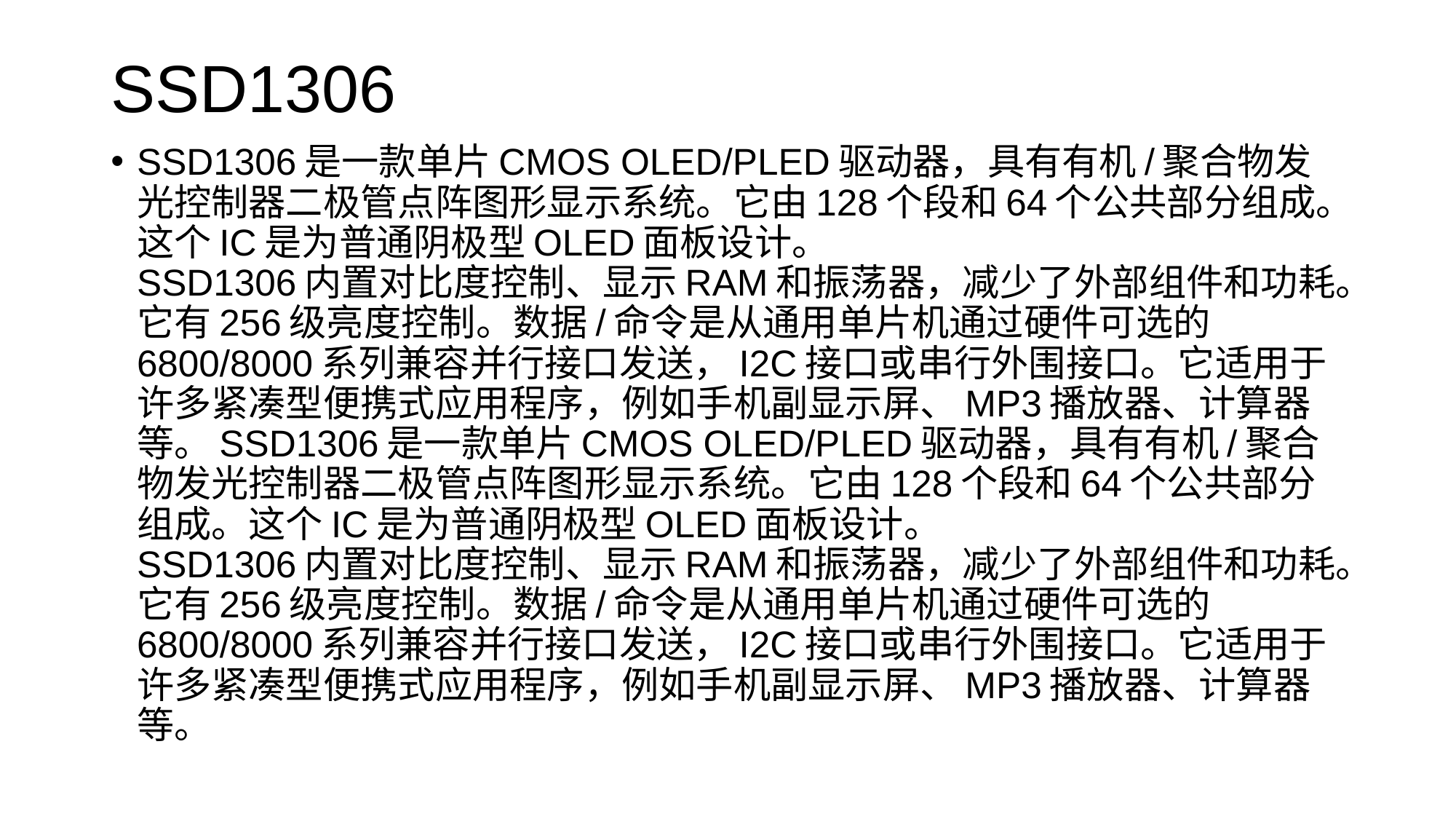

# SSD1306
SSD1306是一款单片CMOS OLED/PLED驱动器，具有有机/聚合物发光控制器二极管点阵图形显示系统。它由128个段和64个公共部分组成。这个IC是为普通阴极型OLED面板设计。
SSD1306内置对比度控制、显示RAM和振荡器，减少了外部组件和功耗。它有256级亮度控制。数据/命令是从通用单片机通过硬件可选的6800/8000系列兼容并行接口发送，I2C接口或串行外围接口。它适用于许多紧凑型便携式应用程序，例如手机副显示屏、MP3播放器、计算器等。SSD1306是一款单片CMOS OLED/PLED驱动器，具有有机/聚合物发光控制器二极管点阵图形显示系统。它由128个段和64个公共部分组成。这个IC是为普通阴极型OLED面板设计。
SSD1306内置对比度控制、显示RAM和振荡器，减少了外部组件和功耗。它有256级亮度控制。数据/命令是从通用单片机通过硬件可选的6800/8000系列兼容并行接口发送，I2C接口或串行外围接口。它适用于许多紧凑型便携式应用程序，例如手机副显示屏、MP3播放器、计算器等。